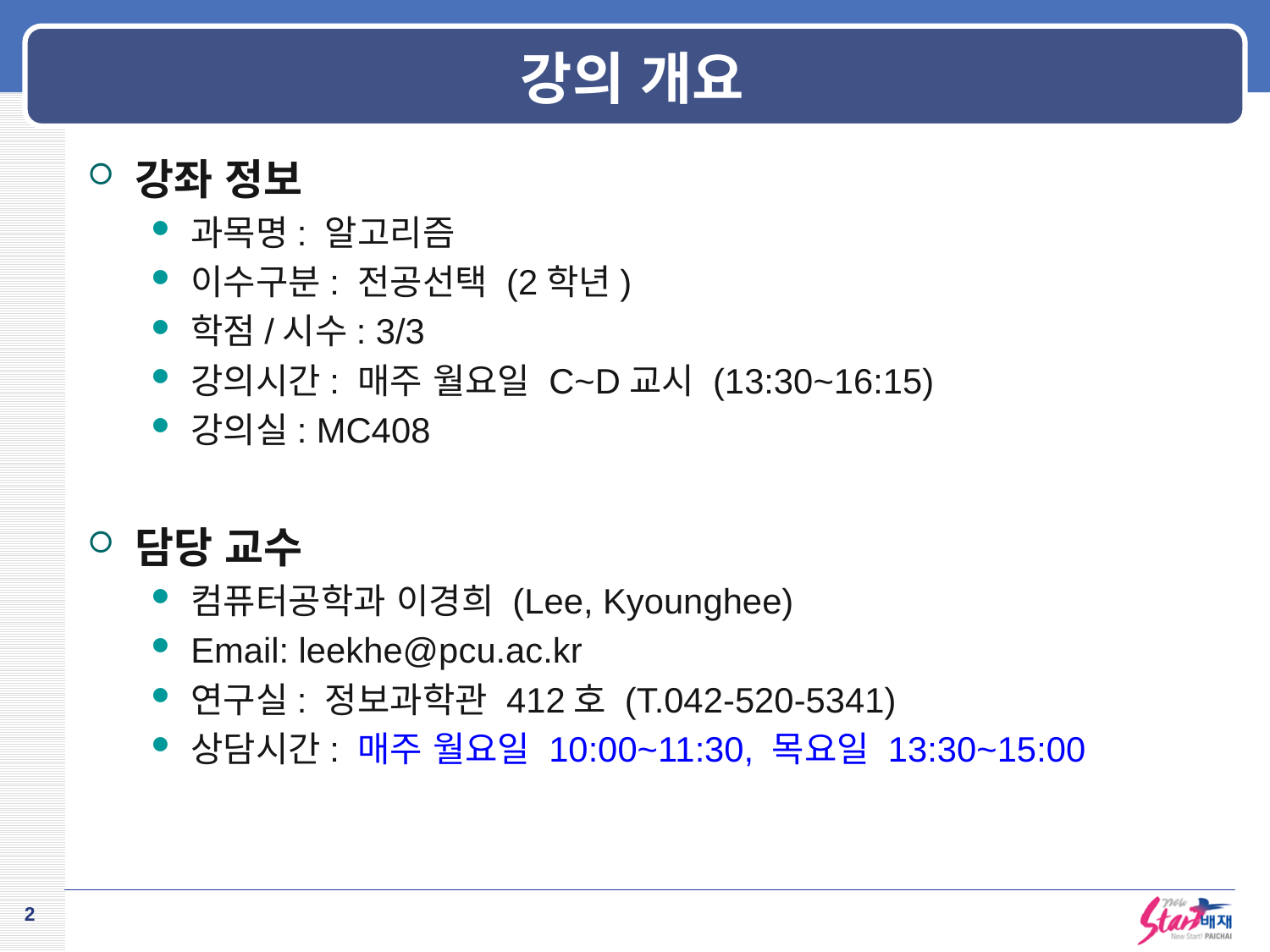

# 강의 개요
강좌 정보
과목명: 알고리즘
이수구분: 전공선택 (2학년)
학점/시수: 3/3
강의시간: 매주 월요일 C~D교시 (13:30~16:15)
강의실: MC408

담당 교수
컴퓨터공학과 이경희 (Lee, Kyounghee)
Email: leekhe@pcu.ac.kr
연구실: 정보과학관 412호 (T.042-520-5341)
상담시간: 매주 월요일 10:00~11:30, 목요일 13:30~15:00
2